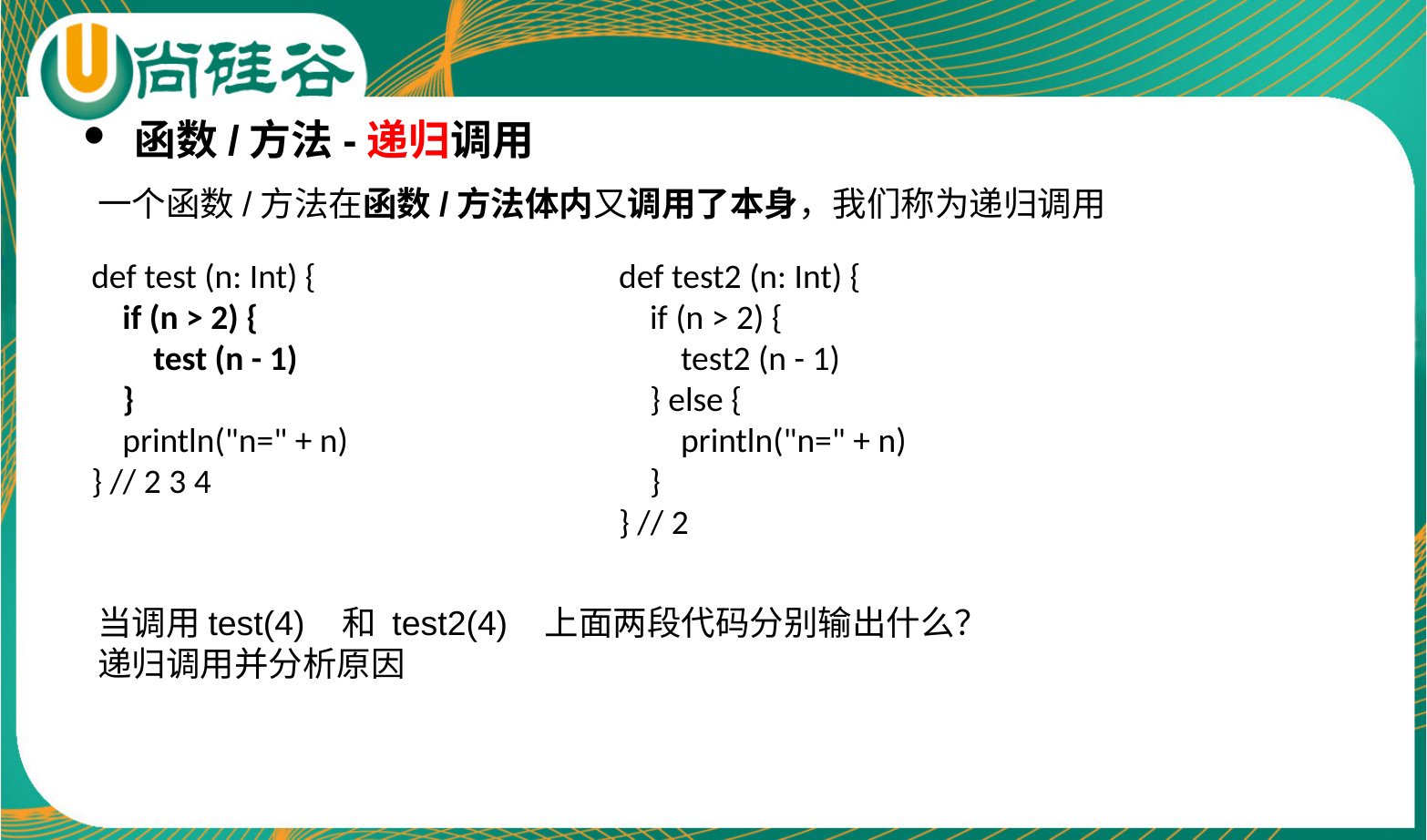

函数/方法-递归调用
一个函数/方法在函数/方法体内又调用了本身，我们称为递归调用

当调用test(4)   和 test2(4)   上面两段代码分别输出什么？
递归调用并分析原因

def test (n: Int) {
    if (n > 2) {
        test (n - 1)
    }
    println("n=" + n)
} // 2 3 4

def test2 (n: Int) {
    if (n > 2) {
        test2 (n - 1)
    } else {
        println("n=" + n)
    }
} // 2